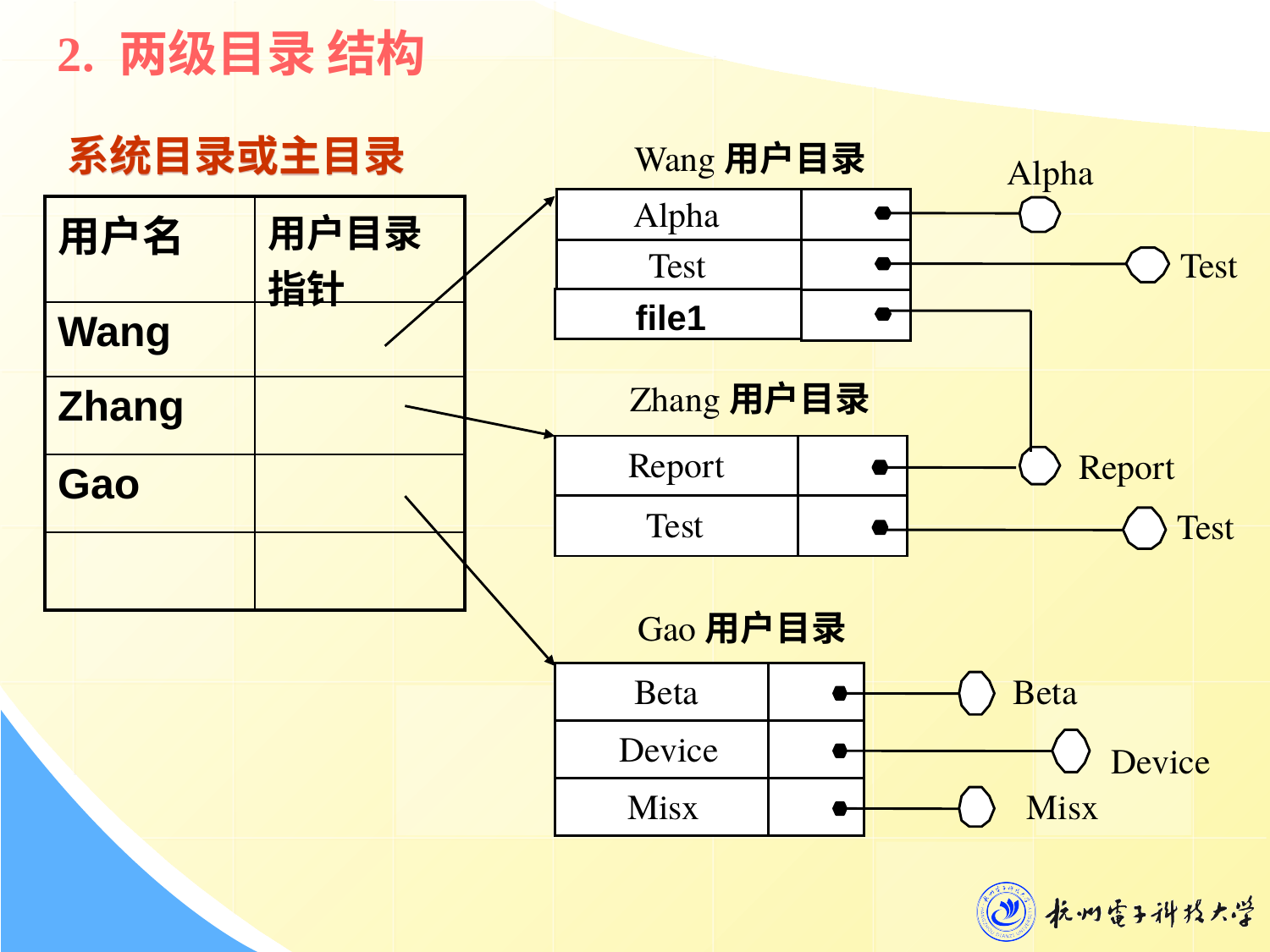

2. 两级目录 结构
系统目录或主目录
Wang用户目录
Alpha

Alpha

Test
Test

       file1

Report

| 用户名 | 用户目录指针 |
| --- | --- |
| Wang |  |
| Zhang |  |
| Gao |  |
|  |  |

Zhang用户目录

Report

Test
Test

Gao用户目录

Beta
Beta

Device

Device

Misx
Misx